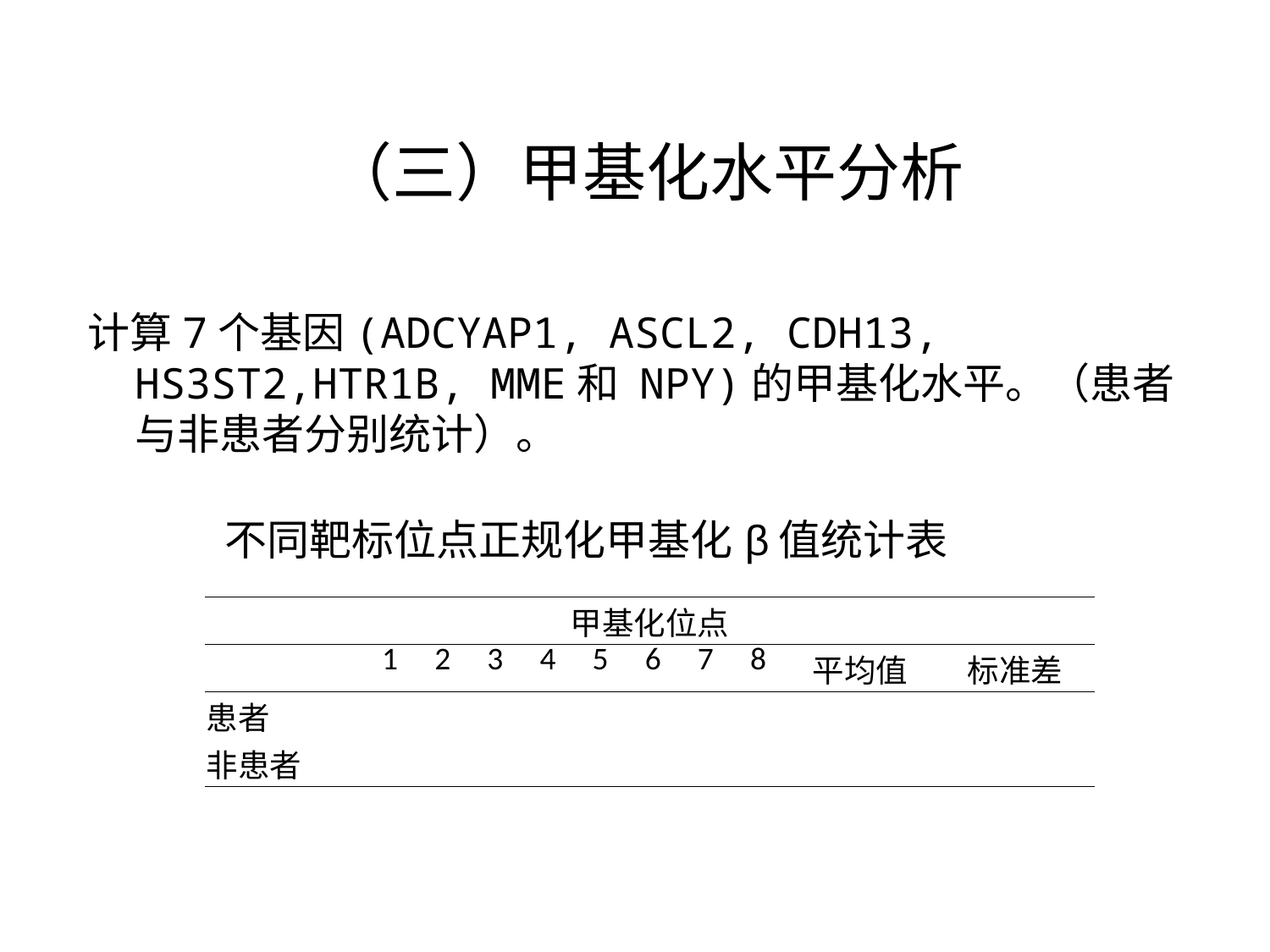

（三）甲基化水平分析

计算7个基因(ADCYAP1, ASCL2, CDH13, HS3ST2,HTR1B, MME和 NPY)的甲基化水平。（患者与非患者分别统计）。

| 不同靶标位点正规化甲基化β值统计表 |  |  |  |  |  |  |  |  |  |  |
| --- | --- | --- | --- | --- | --- | --- | --- | --- | --- | --- |
|  | 甲基化位点 |  |  |  |  |  |  |  |  |  |
|  | 1 | 2 | 3 | 4 | 5 | 6 | 7 | 8 | 平均值 | 标准差 |
| 患者 |  |  |  |  |  |  |  |  |  |  |
| 非患者 |  |  |  |  |  |  |  |  |  |  |